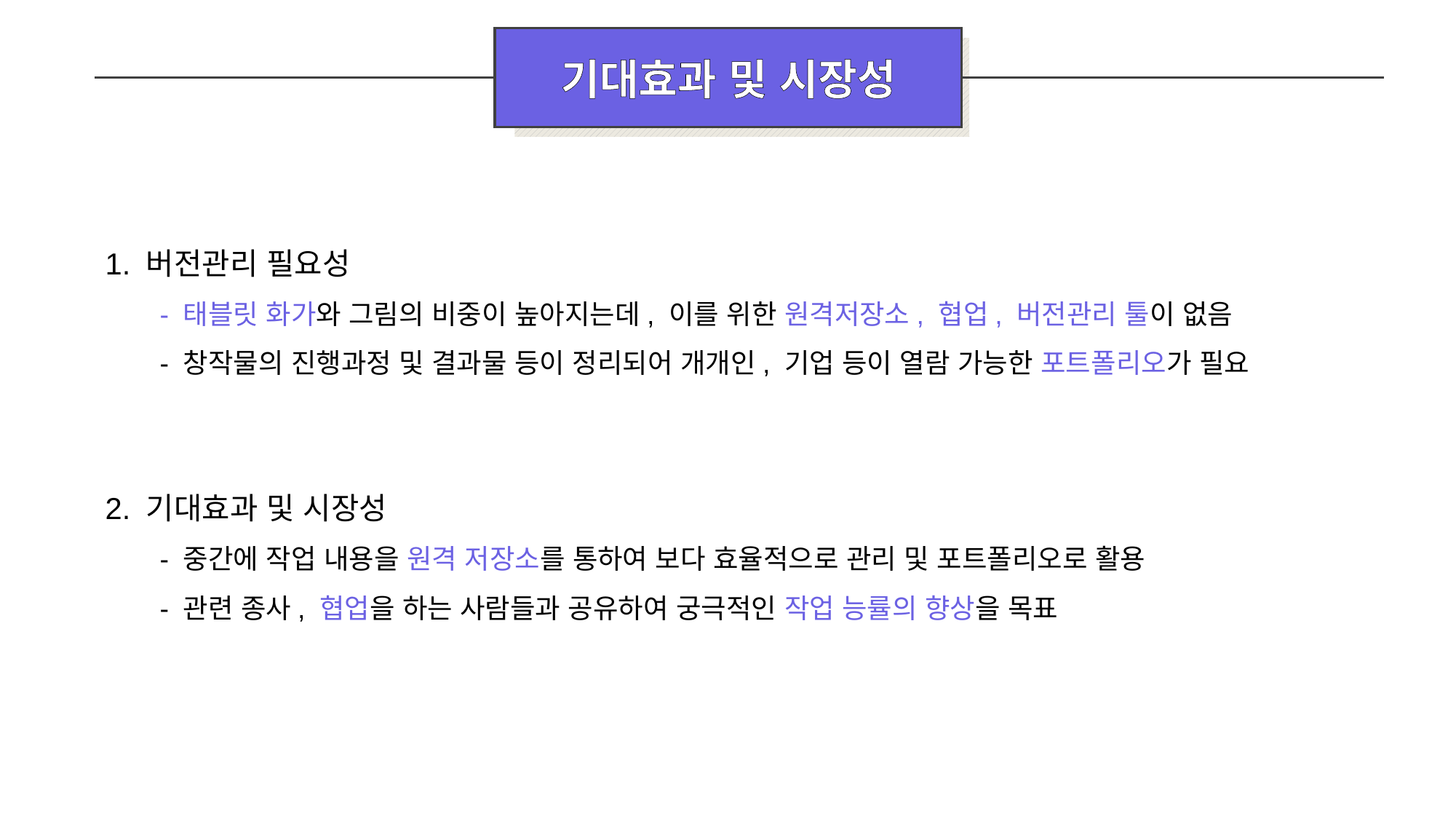

기대효과 및 시장성

1. 버전관리 필요성
- 태블릿 화가와 그림의 비중이 높아지는데, 이를 위한 원격저장소, 협업, 버전관리 툴이 없음
- 창작물의 진행과정 및 결과물 등이 정리되어 개개인, 기업 등이 열람 가능한 포트폴리오가 필요
2. 기대효과 및 시장성
- 중간에 작업 내용을 원격 저장소를 통하여 보다 효율적으로 관리 및 포트폴리오로 활용
- 관련 종사, 협업을 하는 사람들과 공유하여 궁극적인 작업 능률의 향상을 목표